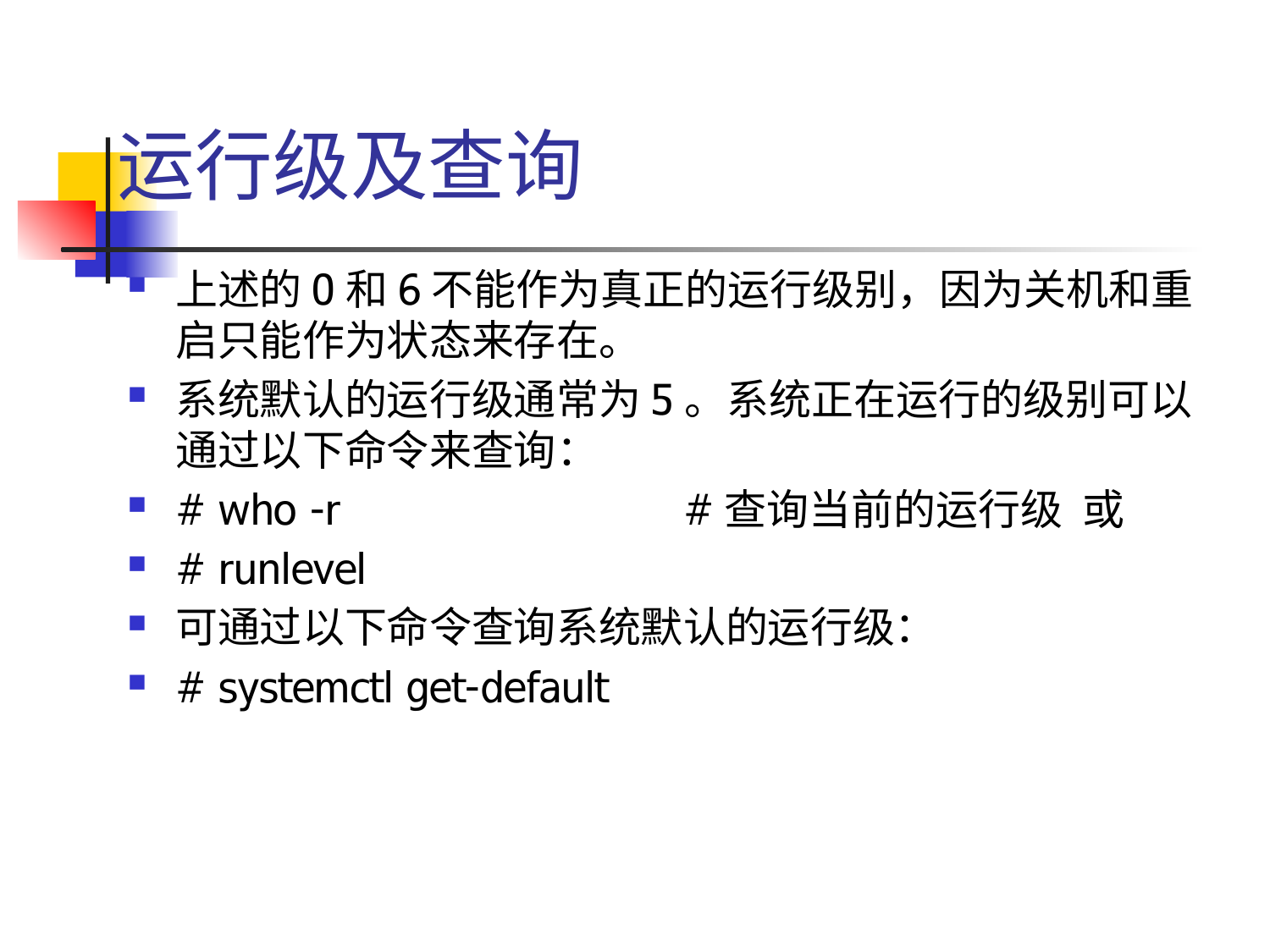

# 运行级及查询
上述的0和6不能作为真正的运行级别，因为关机和重启只能作为状态来存在。
系统默认的运行级通常为5。系统正在运行的级别可以通过以下命令来查询：
# who -r 			#查询当前的运行级  或
# runlevel
可通过以下命令查询系统默认的运行级：
# systemctl get-default